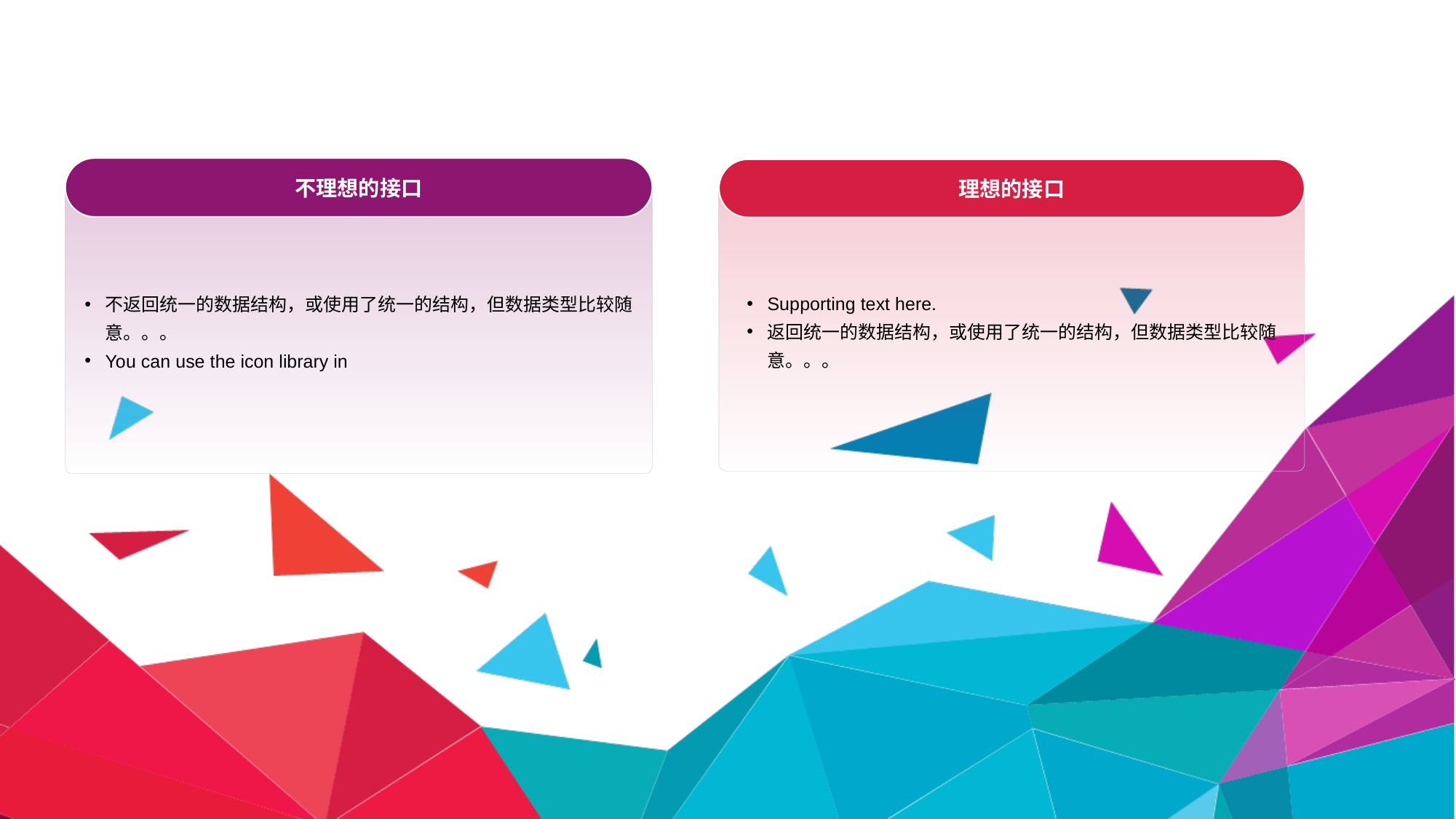

不理想的接口
不返回统一的数据结构，或使用了统一的结构，但数据类型比较随意。。。
You can use the icon library in
理想的接口
Supporting text here.
返回统一的数据结构，或使用了统一的结构，但数据类型比较随意。。。